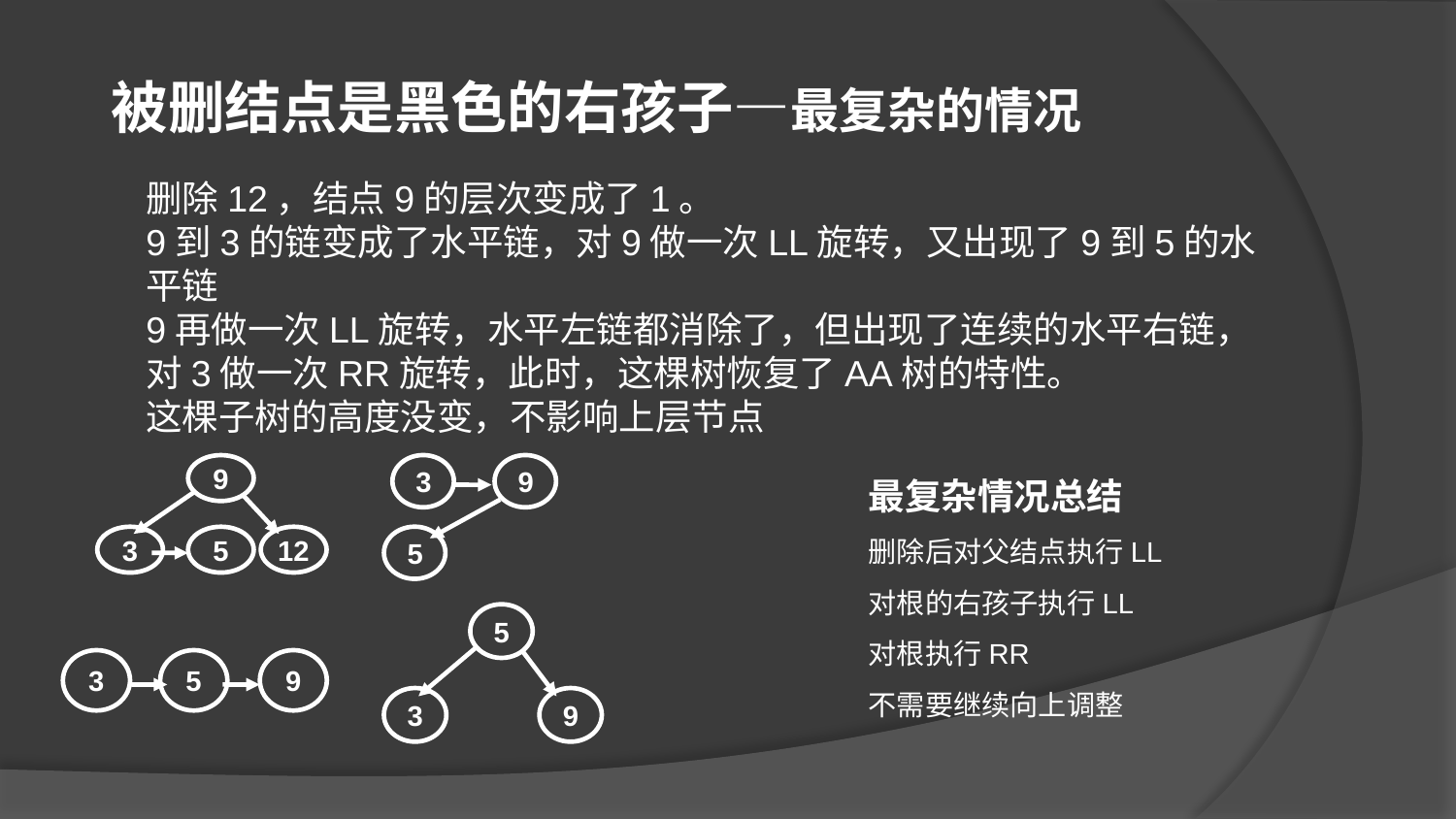

被删结点是黑色的右孩子—最复杂的情况
删除12，结点9的层次变成了1。
9到3的链变成了水平链，对9做一次LL旋转，又出现了9到5的水平链
9再做一次LL旋转，水平左链都消除了，但出现了连续的水平右链，
对3做一次RR旋转，此时，这棵树恢复了AA树的特性。
这棵子树的高度没变，不影响上层节点
9

3
5

3
9

5
最复杂情况总结
删除后对父结点执行LL
对根的右孩子执行LL
对根执行RR
不需要继续向上调整

12
5

3
9
3
5
9